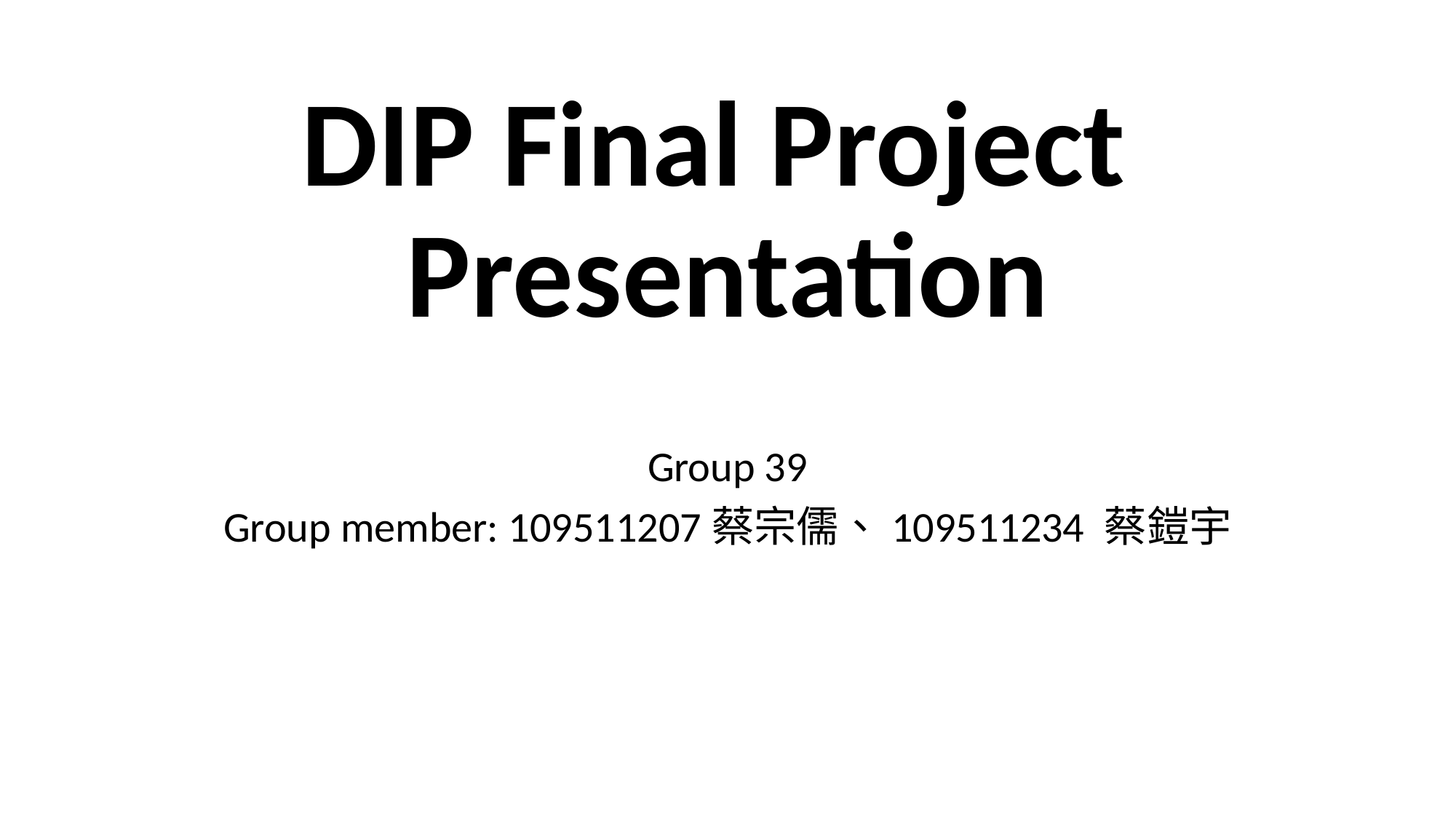

# DIP Final Project Presentation
Group 39
Group member: 109511207蔡宗儒、109511234 蔡鎧宇